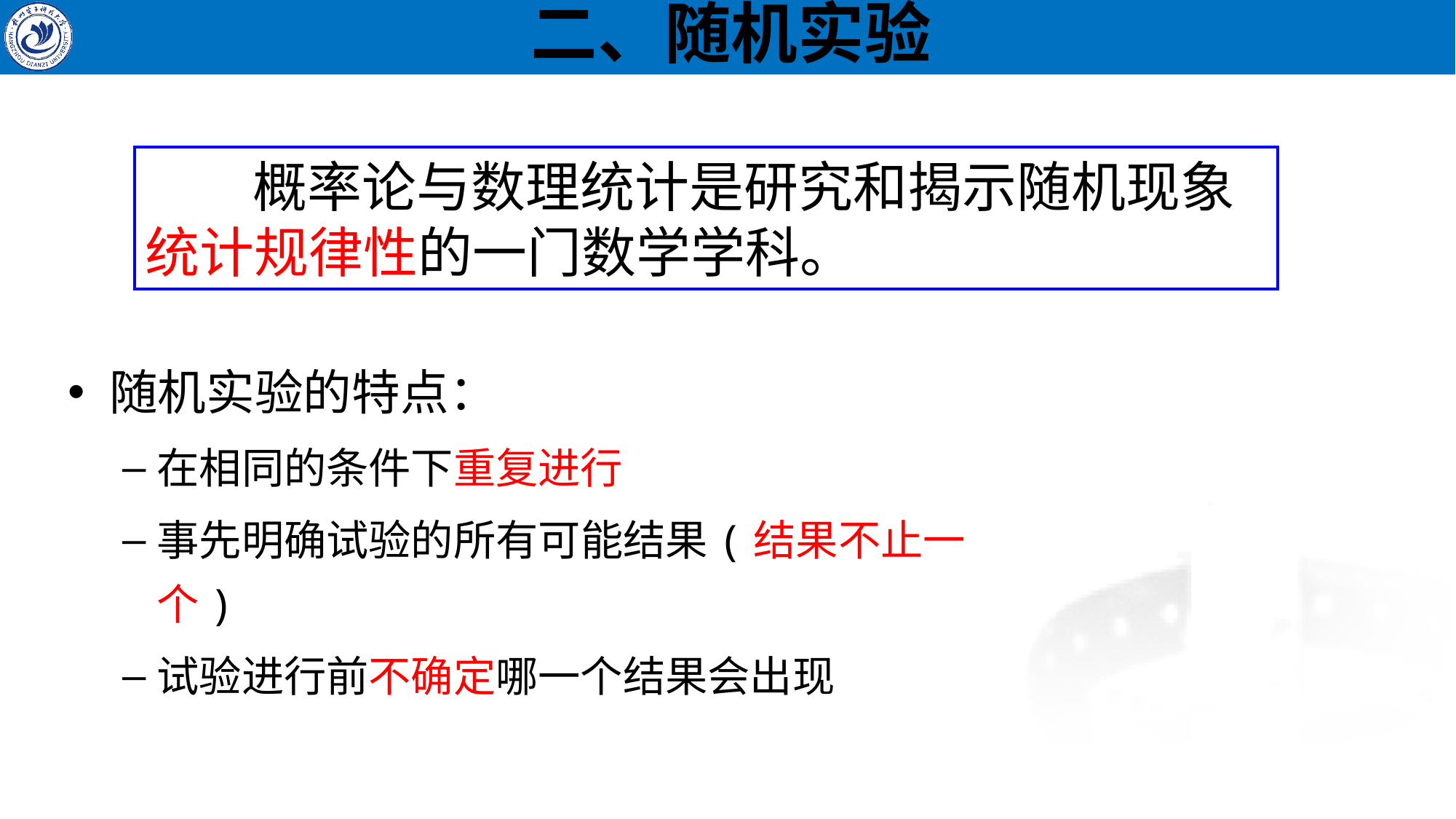

# 二、随机实验
概率论与数理统计是研究和揭示随机现象统计规律性的一门数学学科。
随机实验的特点：
在相同的条件下重复进行
事先明确试验的所有可能结果(结果不止一个)
试验进行前不确定哪一个结果会出现